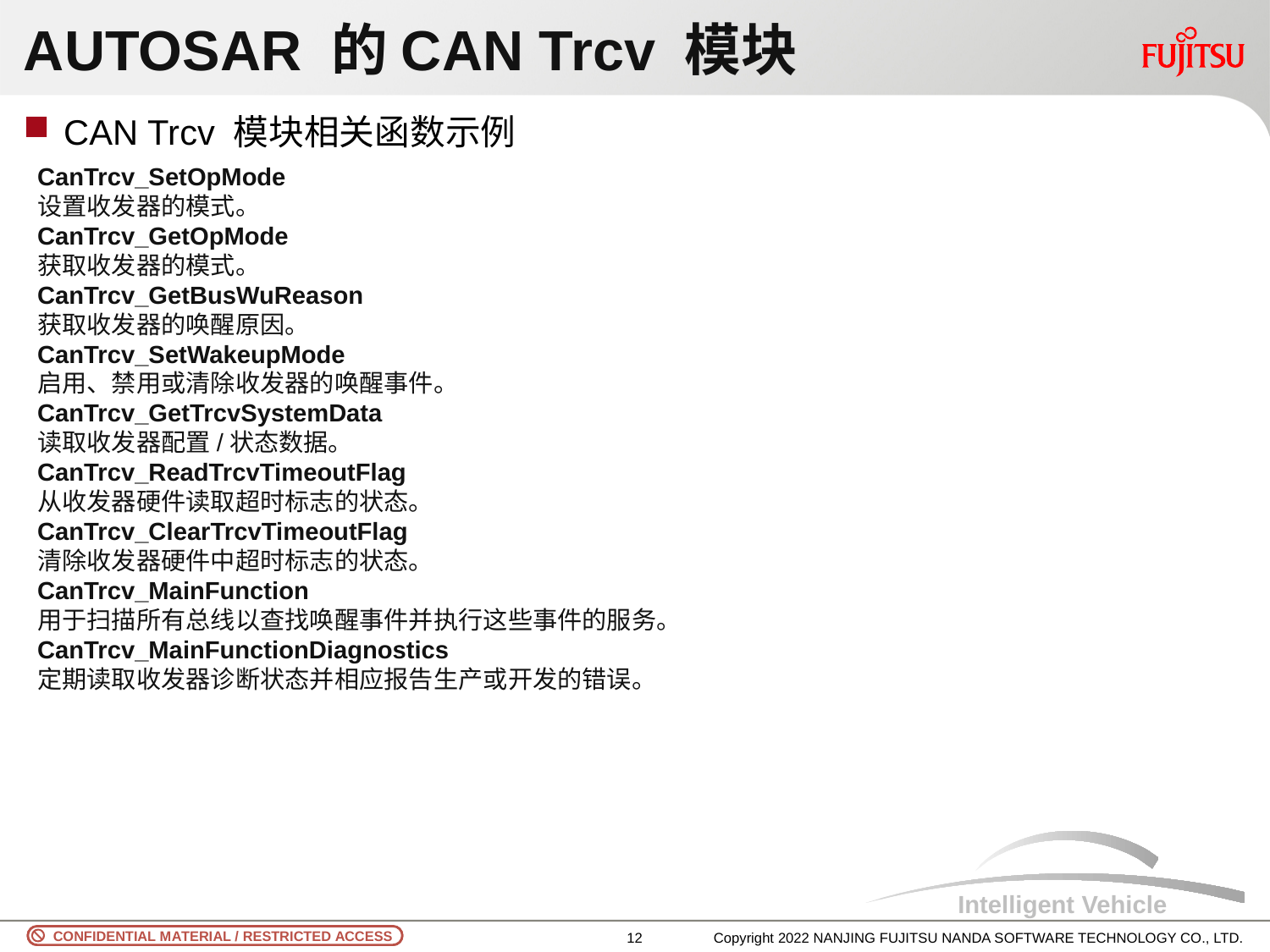

# AUTOSAR 的CAN Trcv 模块
CAN Trcv 模块相关函数示例
CanTrcv_SetOpMode
设置收发器的模式。
CanTrcv_GetOpMode
获取收发器的模式。
CanTrcv_GetBusWuReason
获取收发器的唤醒原因。
CanTrcv_SetWakeupMode
启用、禁用或清除收发器的唤醒事件。
CanTrcv_GetTrcvSystemData
读取收发器配置/状态数据。
CanTrcv_ReadTrcvTimeoutFlag
从收发器硬件读取超时标志的状态。
CanTrcv_ClearTrcvTimeoutFlag
清除收发器硬件中超时标志的状态。
CanTrcv_MainFunction
用于扫描所有总线以查找唤醒事件并执行这些事件的服务。
CanTrcv_MainFunctionDiagnostics
定期读取收发器诊断状态并相应报告生产或开发的错误。
12
Copyright 2022 NANJING FUJITSU NANDA SOFTWARE TECHNOLOGY CO., LTD.